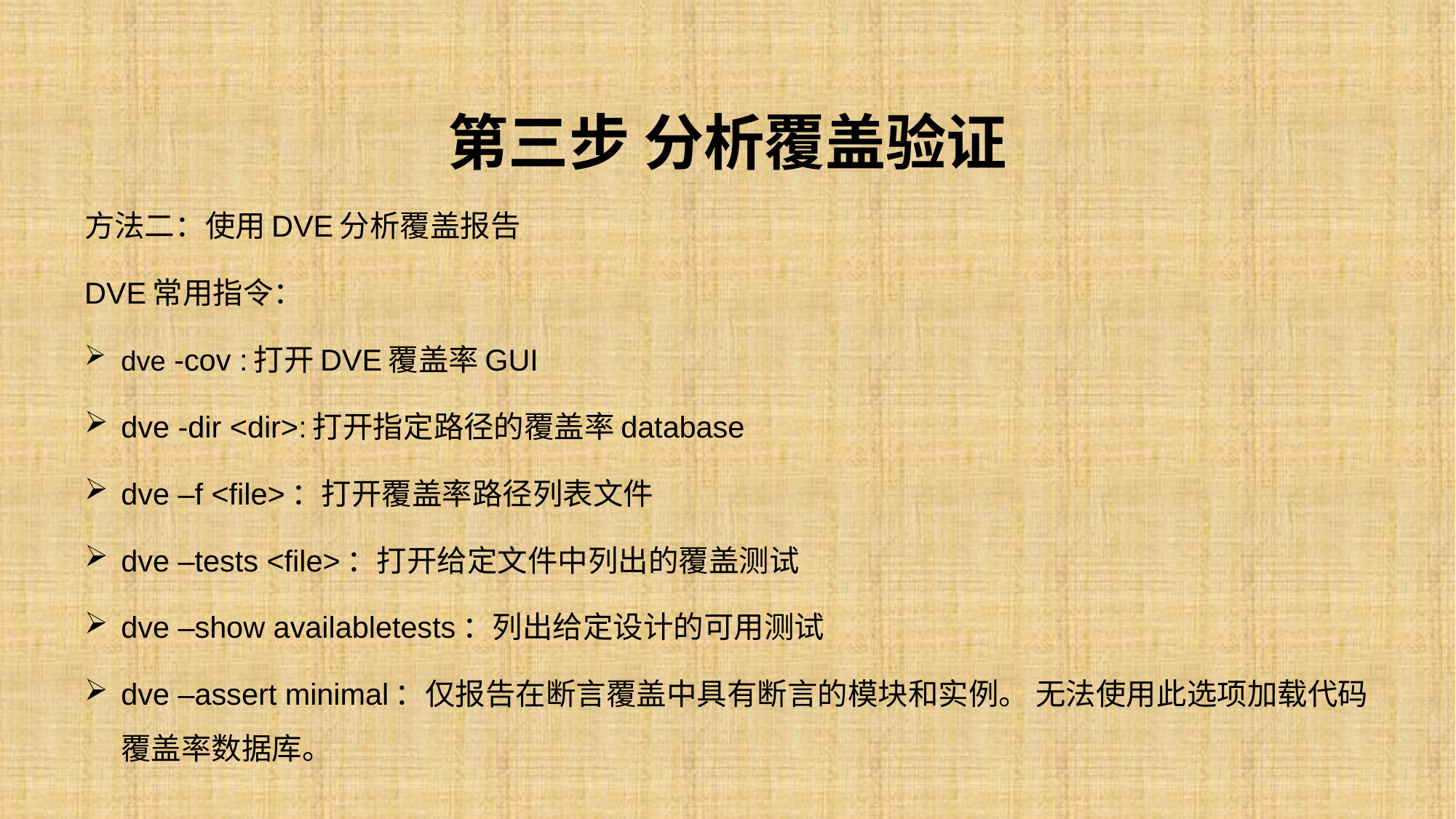

# 第三步 分析覆盖验证
方法二：使用DVE分析覆盖报告
DVE常用指令：
dve -cov :打开DVE覆盖率GUI
dve -dir <dir>:打开指定路径的覆盖率database
dve –f <file>：打开覆盖率路径列表文件
dve –tests <file>：打开给定文件中列出的覆盖测试
dve –show availabletests：列出给定设计的可用测试
dve –assert minimal：仅报告在断言覆盖中具有断言的模块和实例。 无法使用此选项加载代码覆盖率数据库。